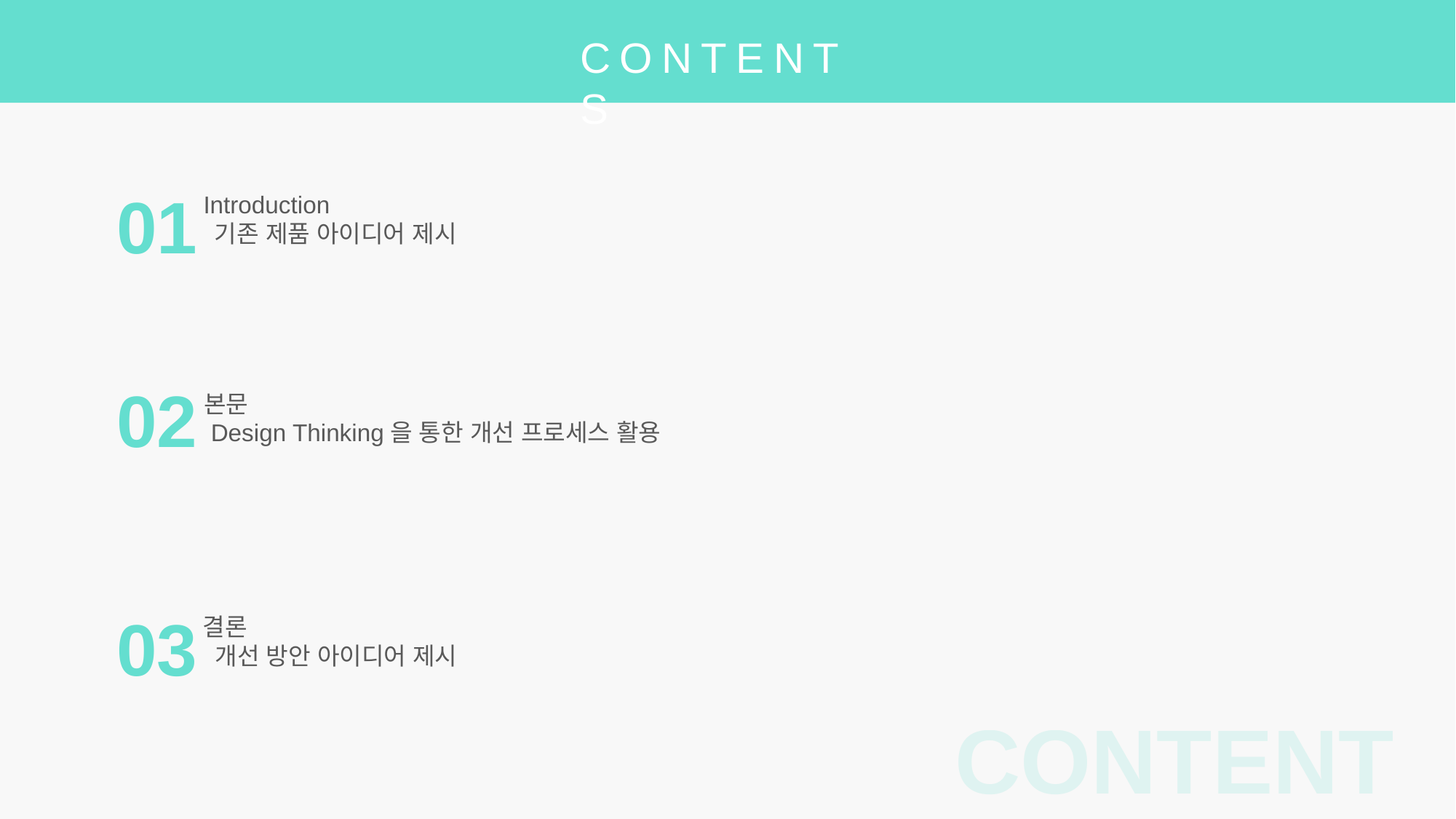

CONTENTS
01
Introduction
 기존 제품 아이디어 제시
02
본문
 Design Thinking을 통한 개선 프로세스 활용
03
결론
 개선 방안 아이디어 제시
CONTENTS